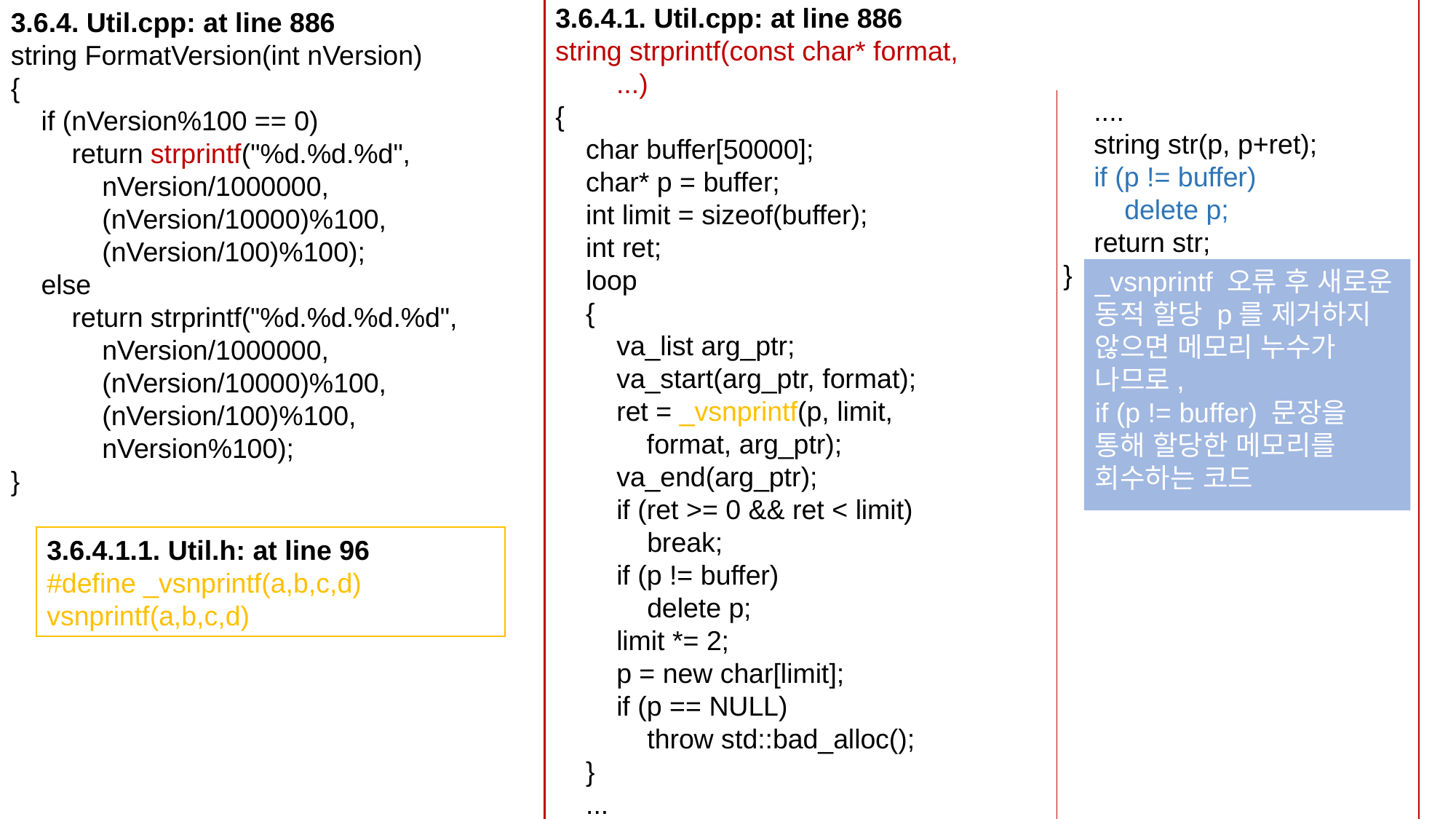

3.6.4. Util.cpp: at line 886
string FormatVersion(int nVersion)
{
    if (nVersion%100 == 0)
        return strprintf("%d.%d.%d",
            nVersion/1000000,
            (nVersion/10000)%100,
            (nVersion/100)%100);
    else
        return strprintf("%d.%d.%d.%d",
            nVersion/1000000,
            (nVersion/10000)%100,
            (nVersion/100)%100,
            nVersion%100);
}
3.6.4.1. Util.cpp: at line 886
string strprintf(const char* format,
        ...)
{
    char buffer[50000];
    char* p = buffer;
    int limit = sizeof(buffer);
    int ret;
    loop
    {
        va_list arg_ptr;
        va_start(arg_ptr, format);
        ret = _vsnprintf(p, limit,
            format, arg_ptr);
        va_end(arg_ptr);
        if (ret >= 0 && ret < limit)
            break;
        if (p != buffer)
            delete p;
        limit *= 2;
        p = new char[limit];
        if (p == NULL)
            throw std::bad_alloc();
    }
    ...
    ....
    string str(p, p+ret);
    if (p != buffer)
        delete p;
    return str;
}
_vsnprintf 오류 후 새로운 동적 할당 p를 제거하지 않으면 메모리 누수가 나므로,
if (p != buffer) 문장을 통해 할당한 메모리를 회수하는 코드
3.6.4.1.1. Util.h: at line 96
#define _vsnprintf(a,b,c,d) vsnprintf(a,b,c,d)